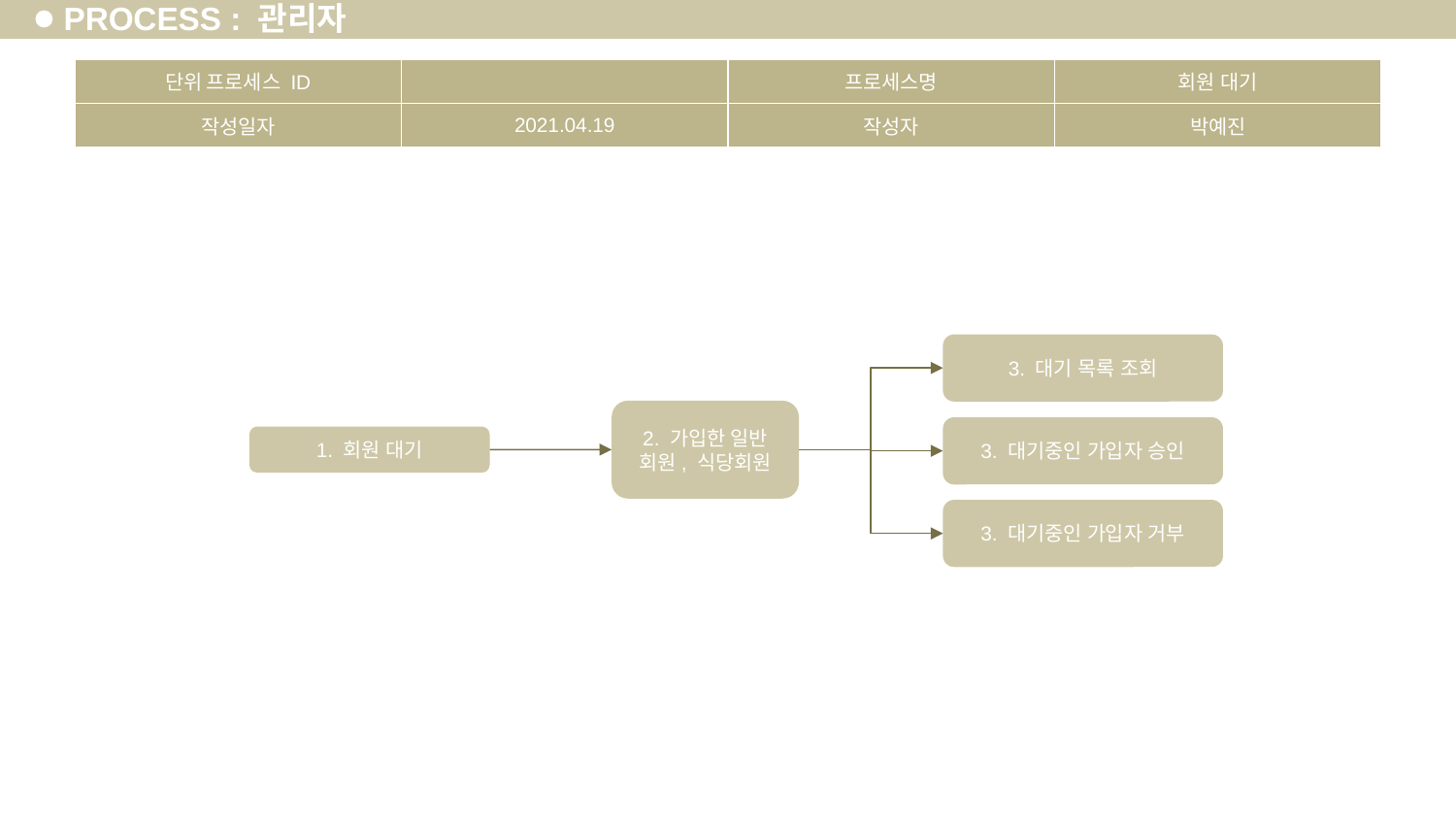

PROCESS : 관리자
| 단위 프로세스 ID |  | 프로세스명 | 회원 대기 |
| --- | --- | --- | --- |
| 작성일자 | 2021.04.19 | 작성자 | 박예진 |
3. 대기 목록 조회
2. 가입한 일반 회원, 식당회원
3. 대기중인 가입자 승인
1. 회원 대기
3. 대기중인 가입자 거부